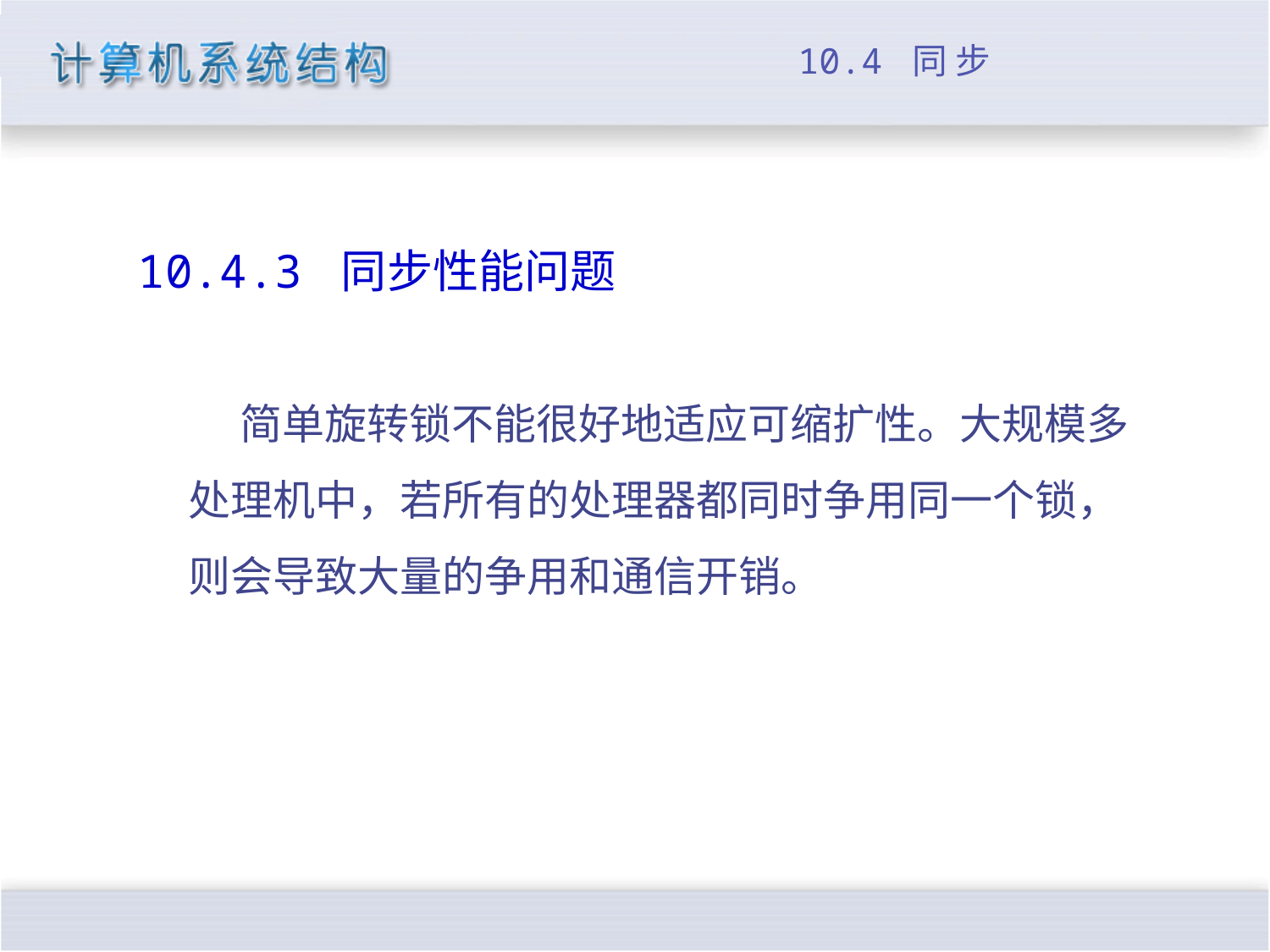

# 10.4 同 步
10.4.3 同步性能问题
           简单旋转锁不能很好地适应可缩扩性。大规模多处理机中，若所有的处理器都同时争用同一个锁，则会导致大量的争用和通信开销。